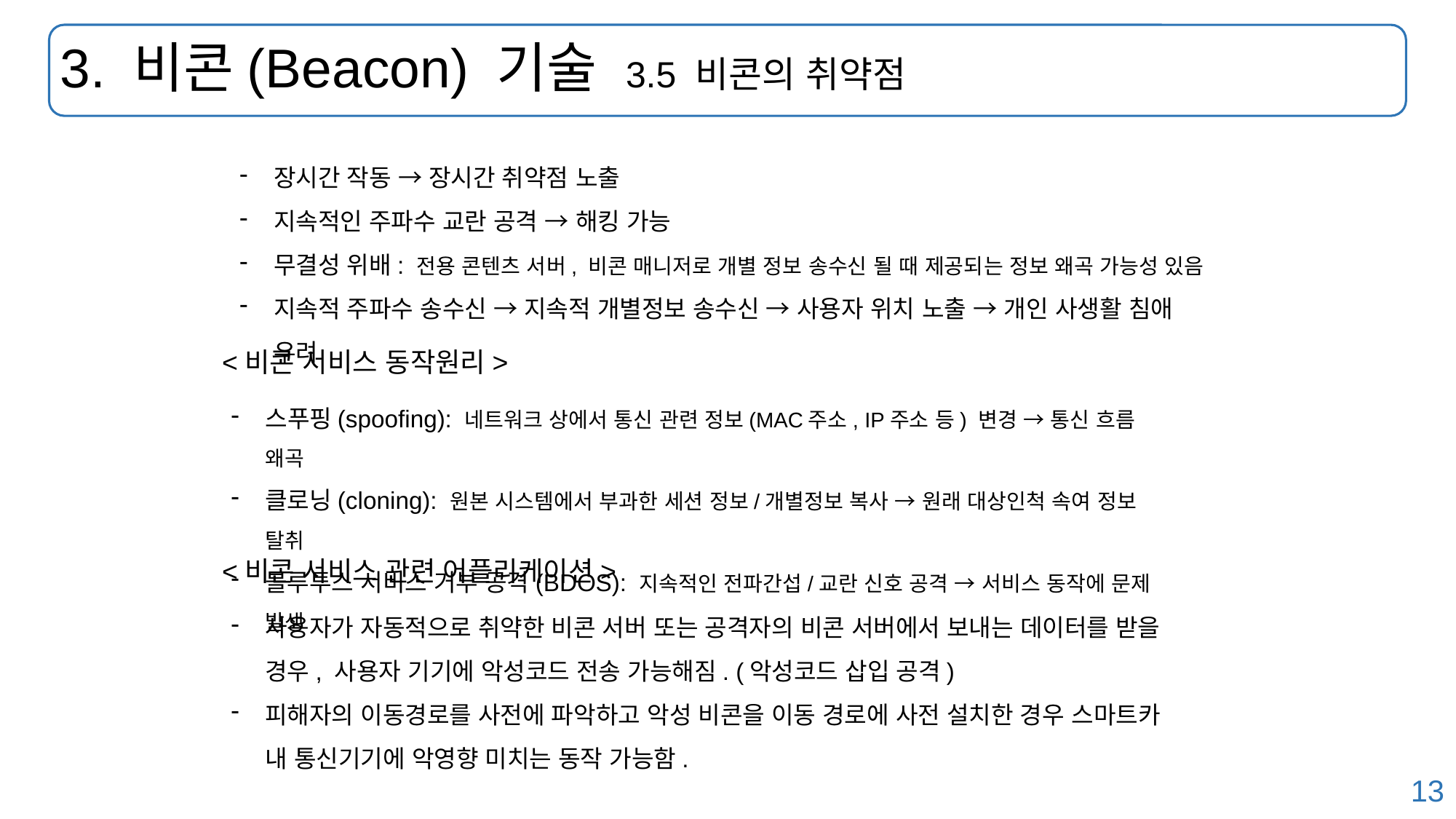

# 3. 비콘(Beacon) 기술 3.5 비콘의 취약점
장시간 작동 → 장시간 취약점 노출
지속적인 주파수 교란 공격 → 해킹 가능
무결성 위배: 전용 콘텐츠 서버, 비콘 매니저로 개별 정보 송수신 될 때 제공되는 정보 왜곡 가능성 있음
지속적 주파수 송수신 → 지속적 개별정보 송수신 → 사용자 위치 노출 → 개인 사생활 침애 우려
<비콘 서비스 동작원리>
스푸핑(spoofing): 네트워크 상에서 통신 관련 정보(MAC주소, IP주소 등) 변경 → 통신 흐름 왜곡
클로닝(cloning): 원본 시스템에서 부과한 세션 정보/개별정보 복사 → 원래 대상인척 속여 정보 탈취
블루투스 서비스 거부 공격(BDOS): 지속적인 전파간섭/교란 신호 공격 → 서비스 동작에 문제 발생
<비콘 서비스 관련 어플리케이션>
사용자가 자동적으로 취약한 비콘 서버 또는 공격자의 비콘 서버에서 보내는 데이터를 받을 경우, 사용자 기기에 악성코드 전송 가능해짐. (악성코드 삽입 공격)
피해자의 이동경로를 사전에 파악하고 악성 비콘을 이동 경로에 사전 설치한 경우 스마트카 내 통신기기에 악영향 미치는 동작 가능함.